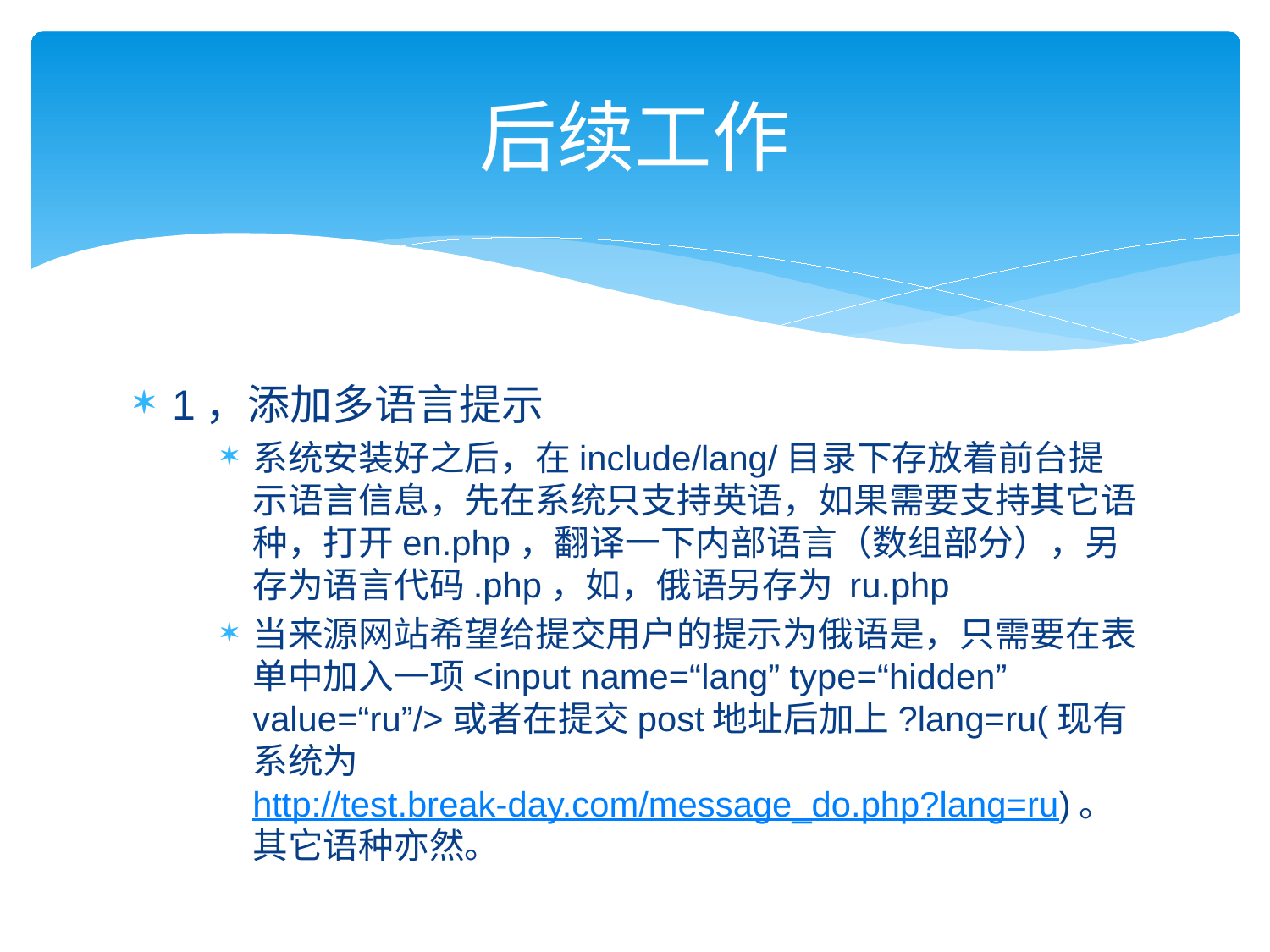

# 后续工作
1，添加多语言提示
系统安装好之后，在include/lang/目录下存放着前台提示语言信息，先在系统只支持英语，如果需要支持其它语种，打开en.php，翻译一下内部语言（数组部分），另存为语言代码.php，如，俄语另存为 ru.php
当来源网站希望给提交用户的提示为俄语是，只需要在表单中加入一项<input name=“lang” type=“hidden” value=“ru”/>或者在提交post地址后加上?lang=ru(现有系统为http://test.break-day.com/message_do.php?lang=ru)。其它语种亦然。